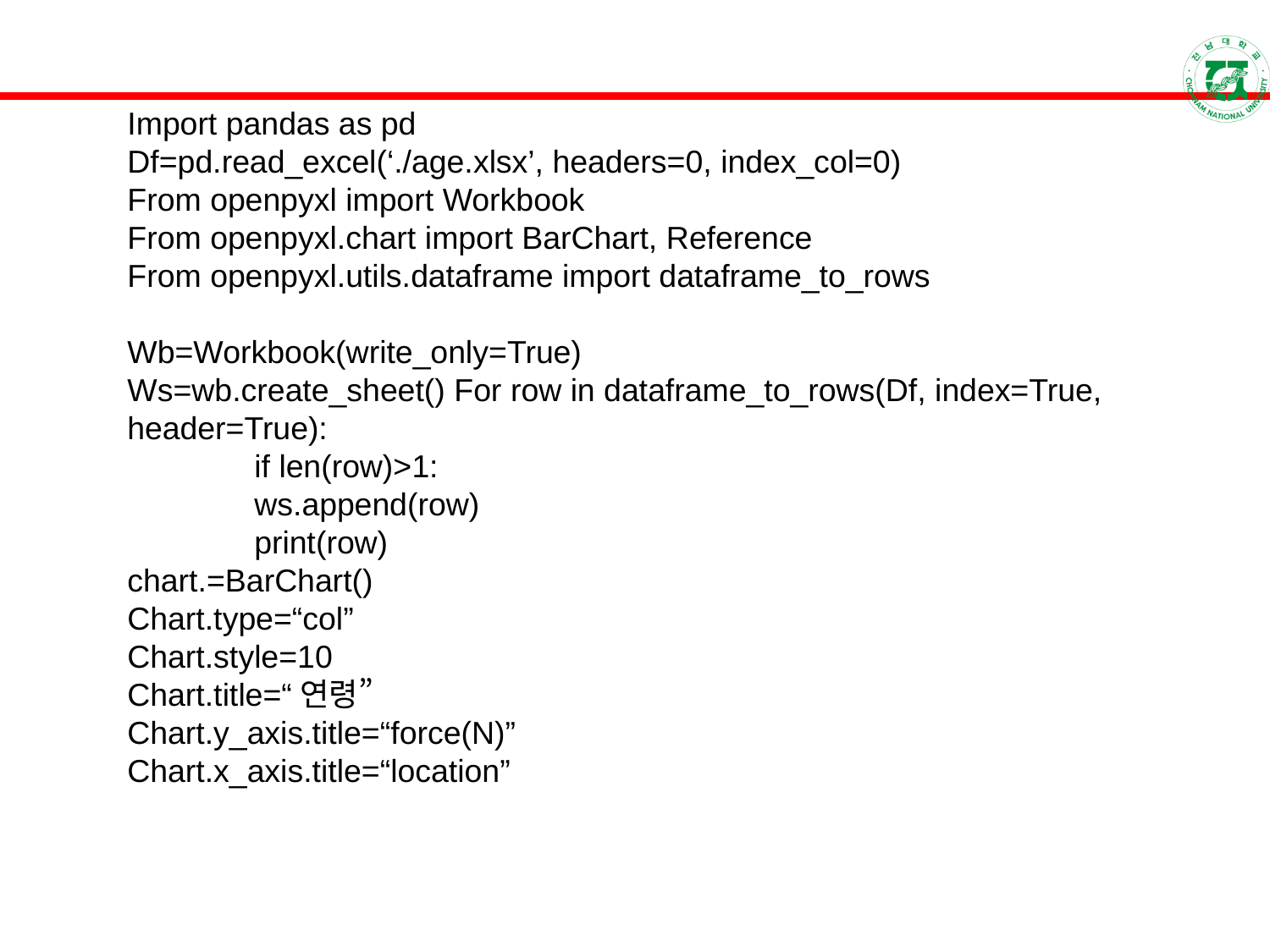

Import pandas as pd
Df=pd.read_excel(‘./age.xlsx’, headers=0, index_col=0)
From openpyxl import Workbook
From openpyxl.chart import BarChart, Reference
From openpyxl.utils.dataframe import dataframe_to_rows

Wb=Workbook(write_only=True)
Ws=wb.create_sheet() For row in dataframe_to_rows(Df, index=True, header=True):
	if len(row)>1:
	ws.append(row)
	print(row)
chart.=BarChart()
Chart.type=“col”
Chart.style=10
Chart.title=“연령”
Chart.y_axis.title=“force(N)”
Chart.x_axis.title=“location”